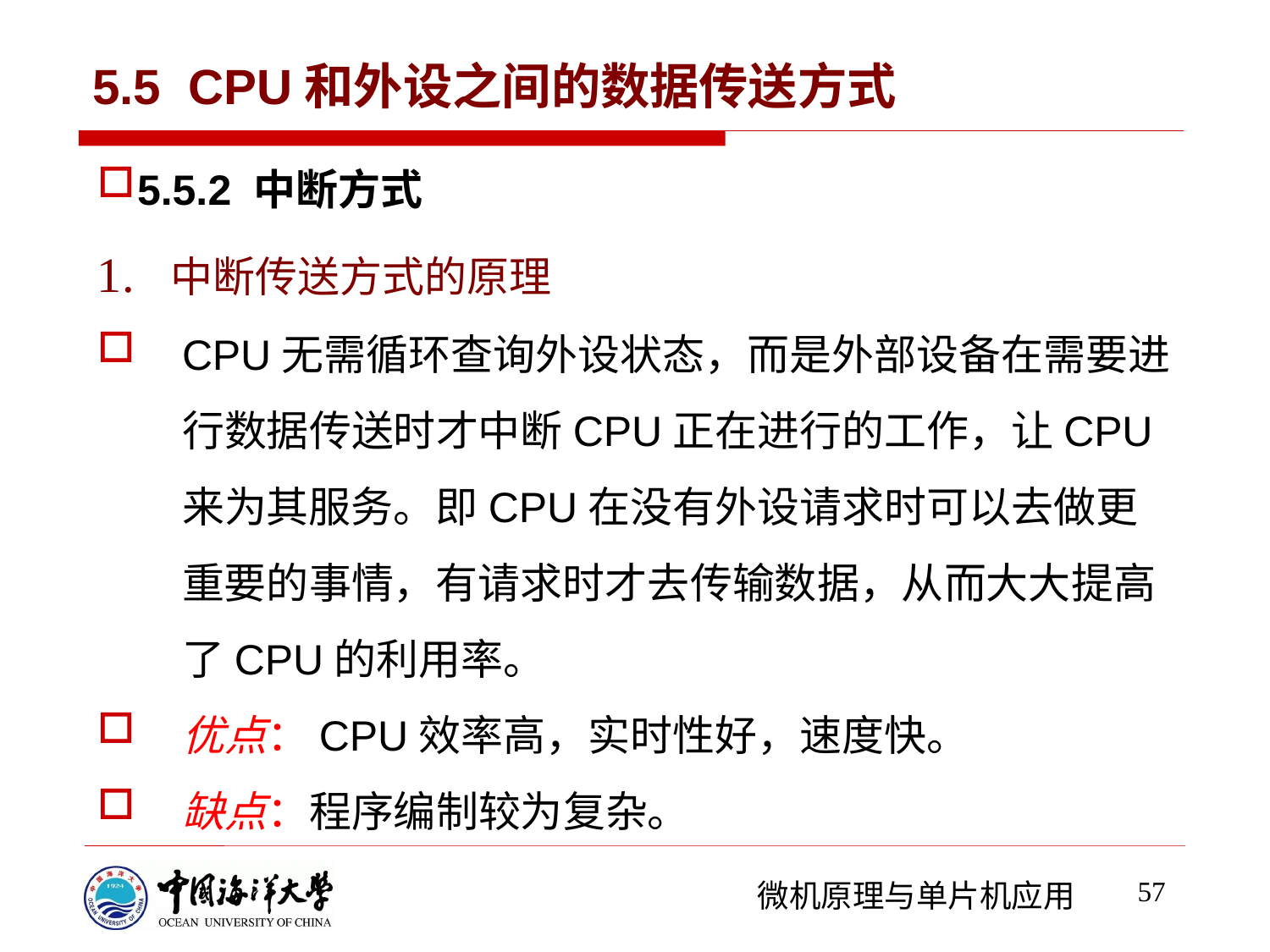

# 5.5  CPU和外设之间的数据传送方式
5.5.2 中断方式
1.  中断传送方式的原理
CPU无需循环查询外设状态，而是外部设备在需要进行数据传送时才中断CPU正在进行的工作，让CPU来为其服务。即CPU在没有外设请求时可以去做更重要的事情，有请求时才去传输数据，从而大大提高了CPU的利用率。
优点：CPU效率高，实时性好，速度快。
缺点：程序编制较为复杂。
57